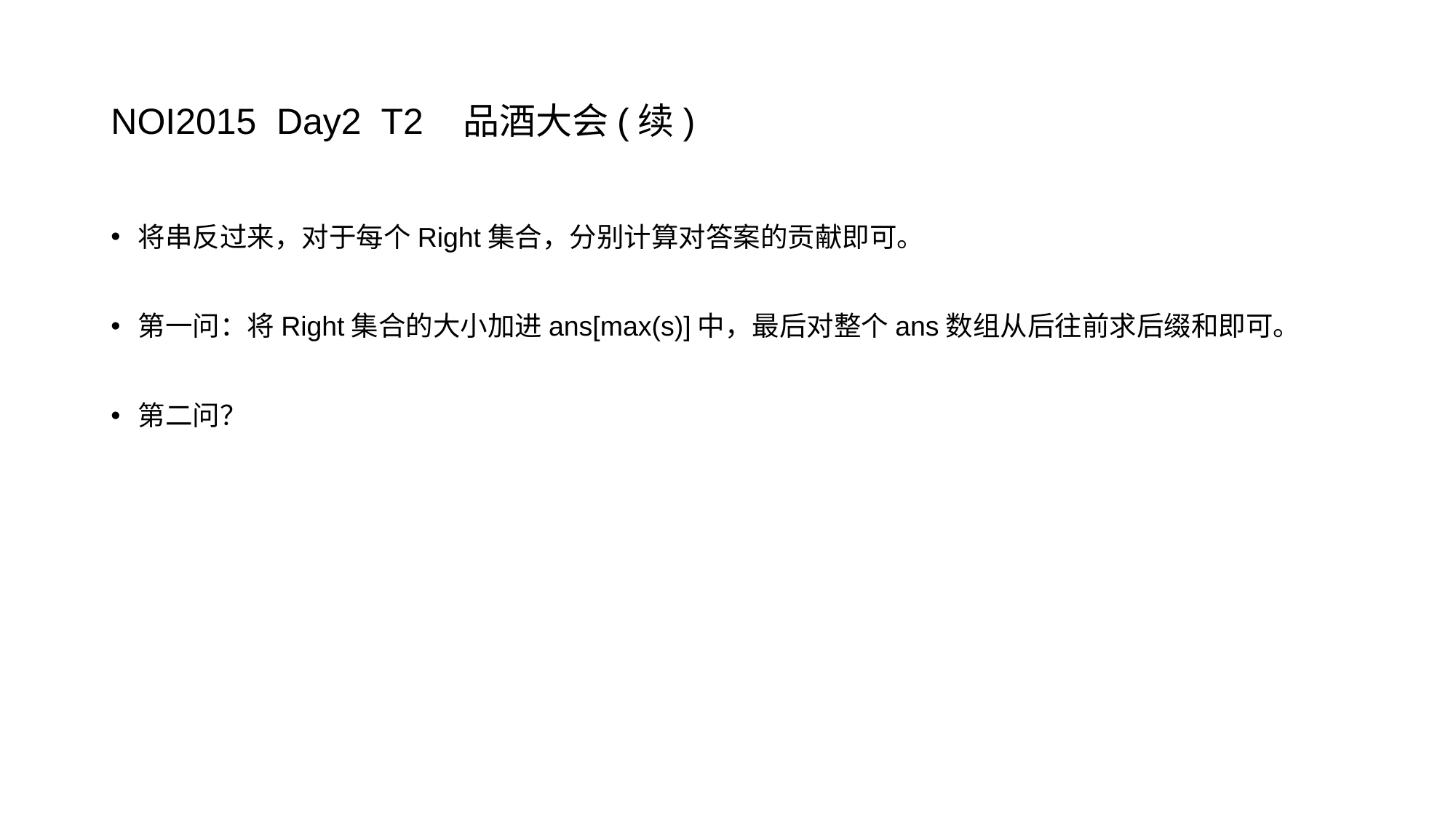

# NOI2015  Day2  T2   品酒大会(续)
将串反过来，对于每个Right集合，分别计算对答案的贡献即可。

第一问：将Right集合的大小加进ans[max(s)]中，最后对整个ans数组从后往前求后缀和即可。

第二问？